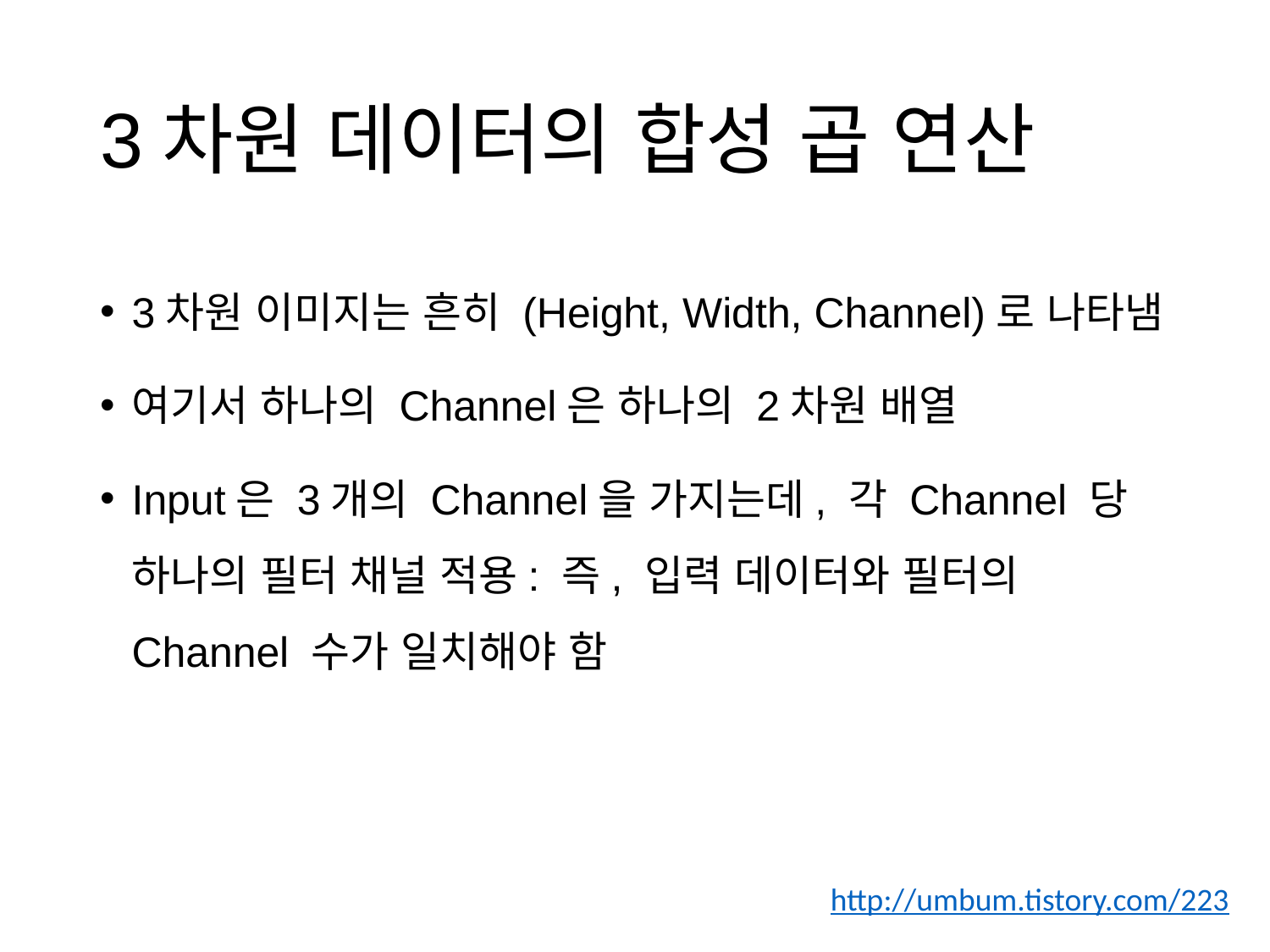

# 3차원 데이터의 합성 곱 연산
3차원 이미지는 흔히 (Height, Width, Channel)로 나타냄
여기서 하나의 Channel은 하나의 2차원 배열
Input은 3개의 Channel을 가지는데, 각 Channel 당 하나의 필터 채널 적용: 즉, 입력 데이터와 필터의 Channel 수가 일치해야 함
http://umbum.tistory.com/223